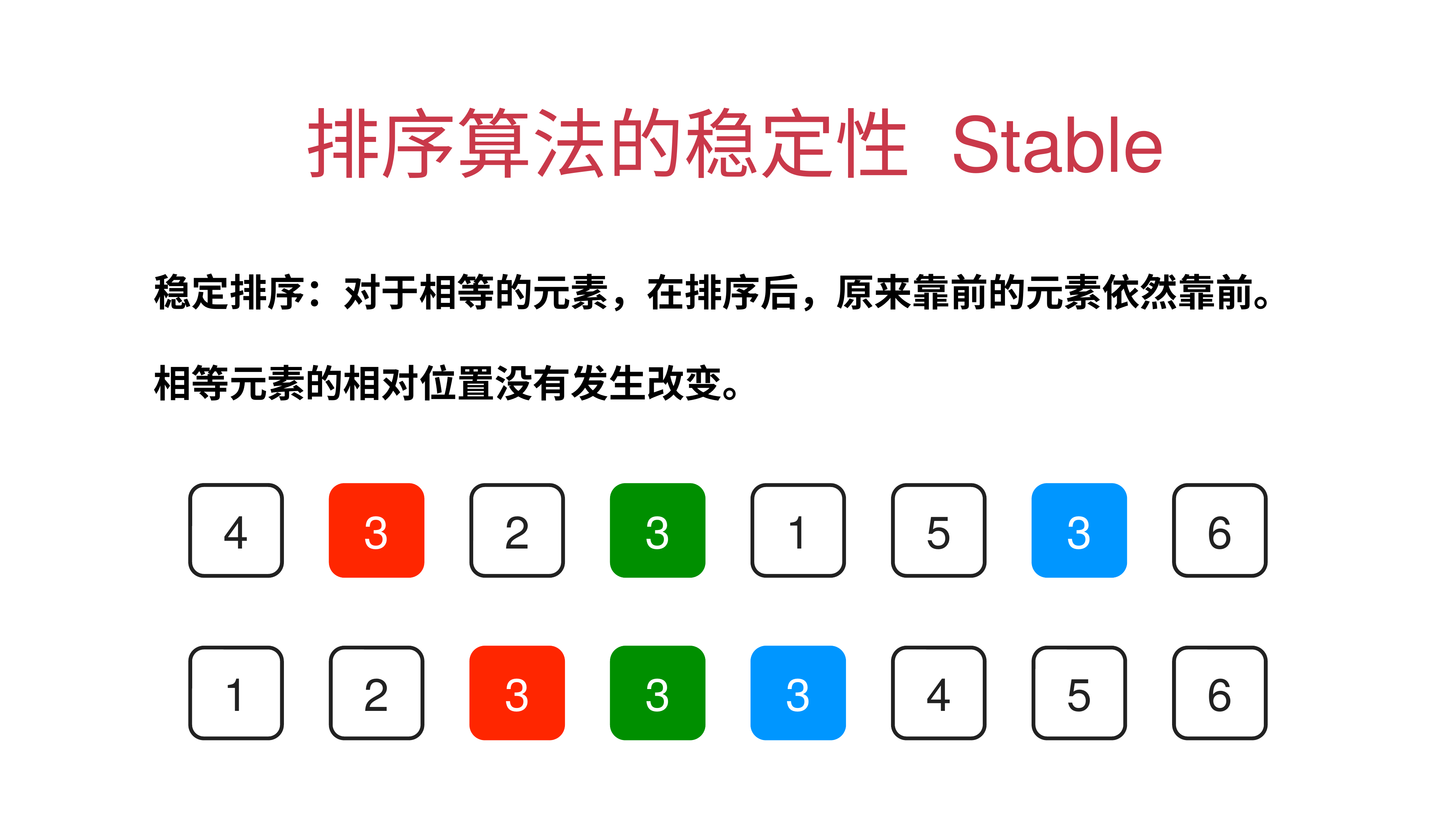

# 排序算法的稳定性 Stable
稳定排序：对于相等的元素，在排序后，原来靠前的元素依然靠前。

相等元素的相对位置没有发生改变。
4
4
3
2
3
1
5
3
6
1
2
3
3
3
4
5
6